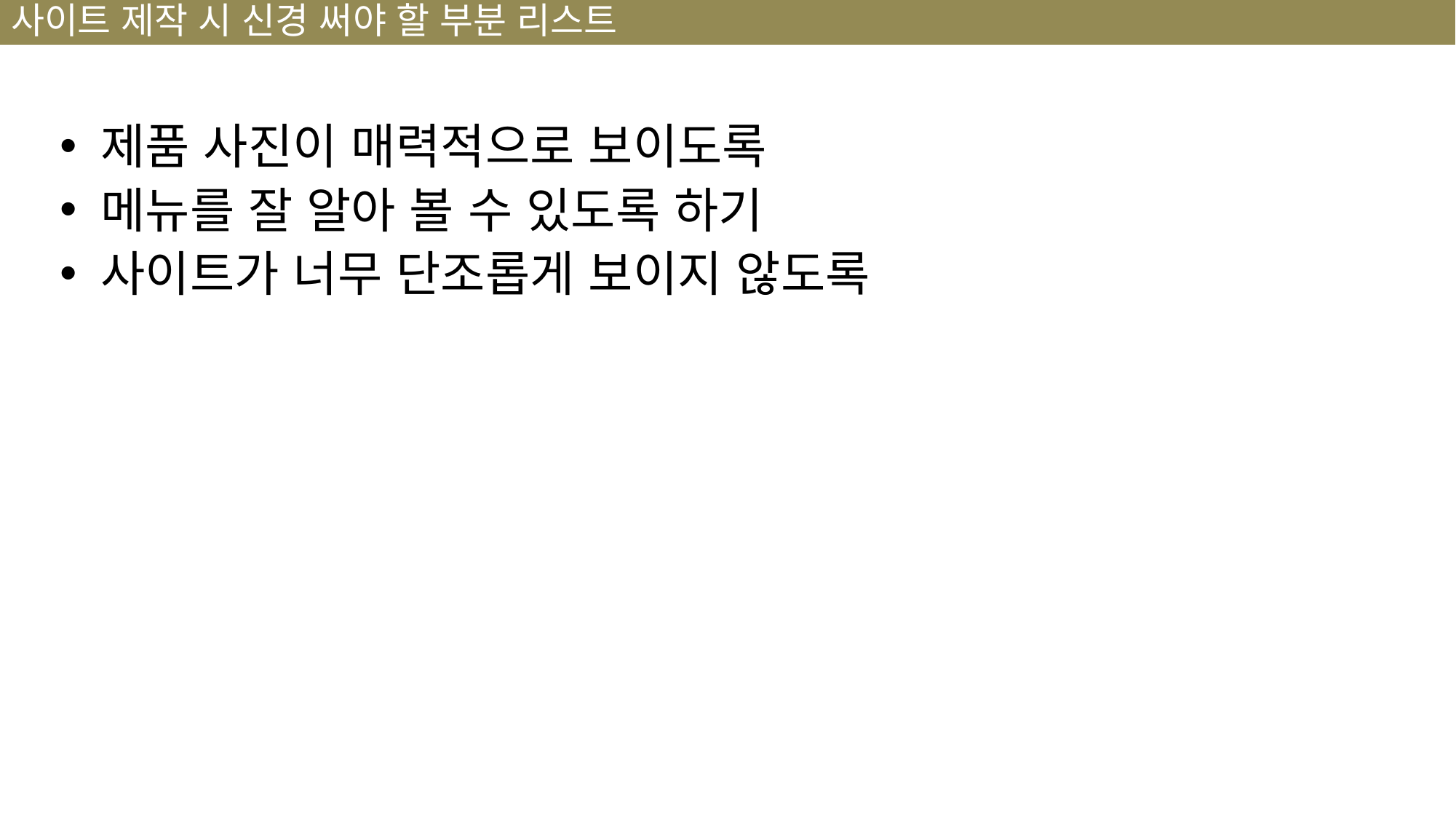

사이트 제작 시 신경 써야 할 부분 리스트
제품 사진이 매력적으로 보이도록
메뉴를 잘 알아 볼 수 있도록 하기
사이트가 너무 단조롭게 보이지 않도록